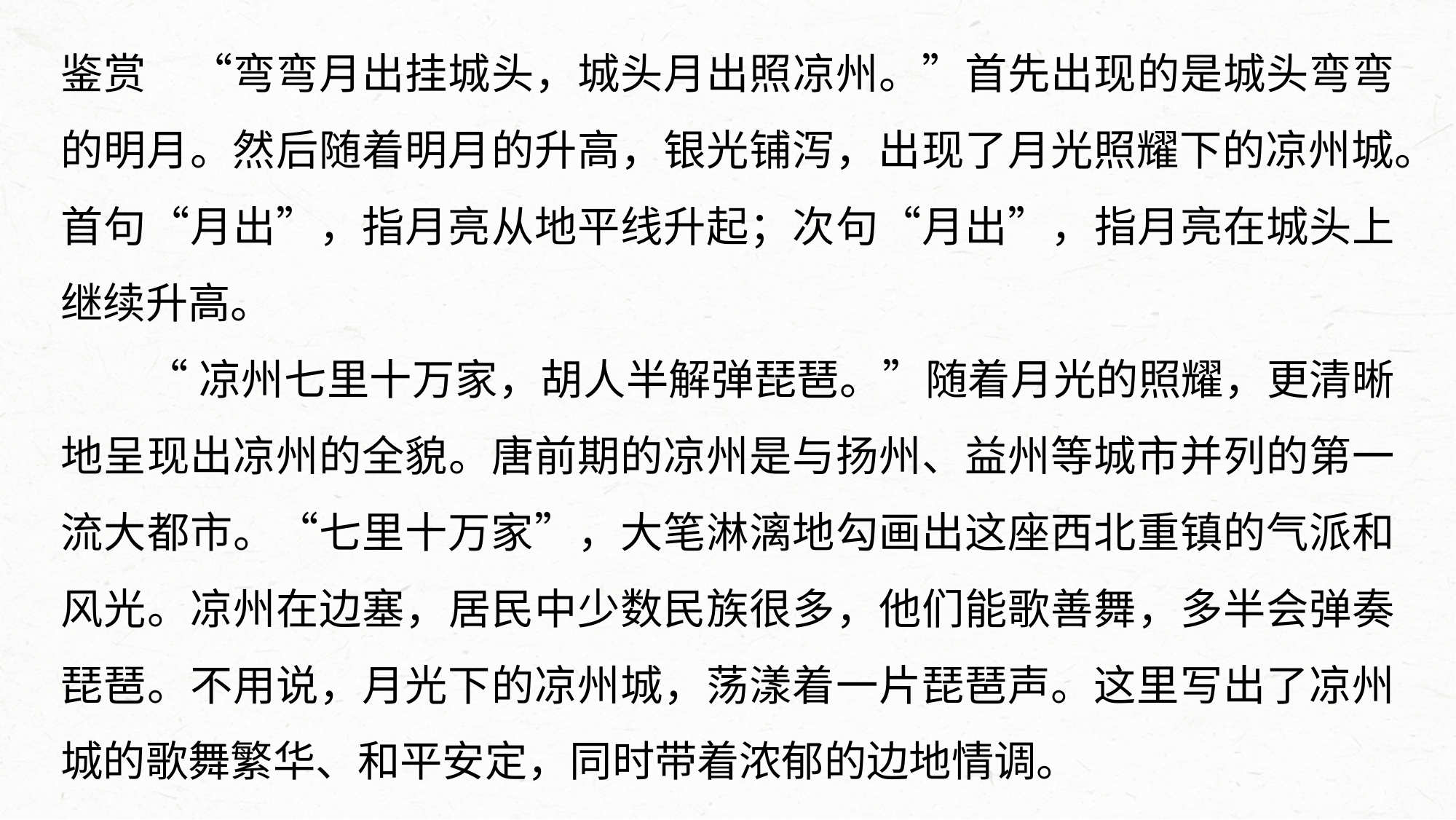

鉴赏　“弯弯月出挂城头，城头月出照凉州。”首先出现的是城头弯弯的明月。然后随着明月的升高，银光铺泻，出现了月光照耀下的凉州城。首句“月出”，指月亮从地平线升起；次句“月出”，指月亮在城头上继续升高。
“凉州七里十万家，胡人半解弹琵琶。”随着月光的照耀，更清晰地呈现出凉州的全貌。唐前期的凉州是与扬州、益州等城市并列的第一流大都市。“七里十万家”，大笔淋漓地勾画出这座西北重镇的气派和风光。凉州在边塞，居民中少数民族很多，他们能歌善舞，多半会弹奏琵琶。不用说，月光下的凉州城，荡漾着一片琵琶声。这里写出了凉州城的歌舞繁华、和平安定，同时带着浓郁的边地情调。